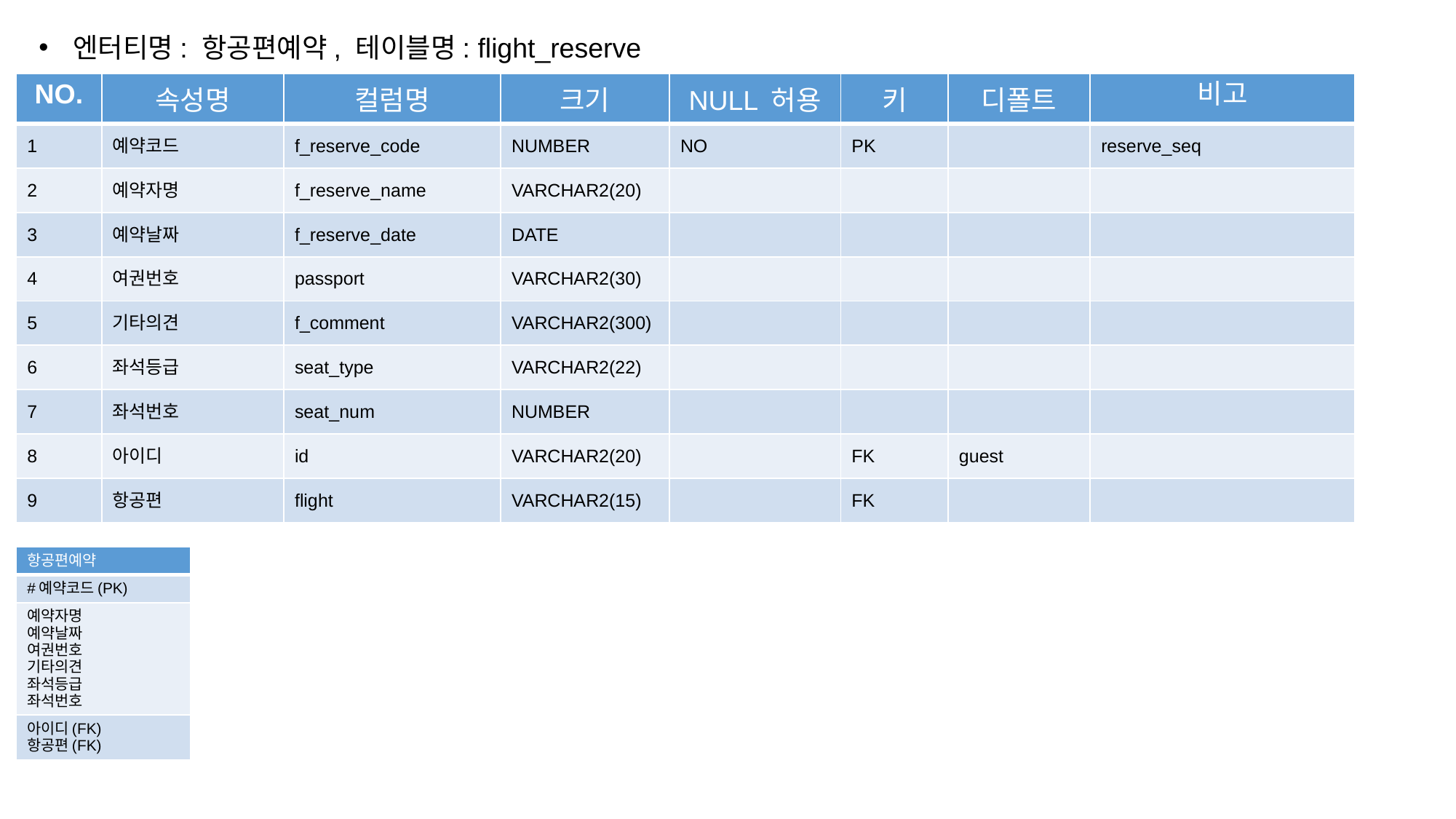

엔터티명: 항공편예약, 테이블명: flight_reserve
| NO. | 속성명 | 컬럼명 | 크기 | NULL 허용 | 키 | 디폴트 | 비고 |
| --- | --- | --- | --- | --- | --- | --- | --- |
| 1 | 예약코드 | f\_reserve\_code | NUMBER | NO | PK |  | reserve\_seq |
| 2 | 예약자명 | f\_reserve\_name | VARCHAR2(20) |  |  |  |  |
| 3 | 예약날짜 | f\_reserve\_date | DATE |  |  |  |  |
| 4 | 여권번호 | passport | VARCHAR2(30) |  |  |  |  |
| 5 | 기타의견 | f\_comment | VARCHAR2(300) |  |  |  |  |
| 6 | 좌석등급 | seat\_type | VARCHAR2(22) |  |  |  |  |
| 7 | 좌석번호 | seat\_num | NUMBER |  |  |  |  |
| 8 | 아이디 | id | VARCHAR2(20) |  | FK | guest |  |
| 9 | 항공편 | flight | VARCHAR2(15) |  | FK |  |  |
| 항공편예약 |
| --- |
| #예약코드(PK) |
| 예약자명 예약날짜 여권번호 기타의견 좌석등급 좌석번호 |
| 아이디(FK) 항공편(FK) |